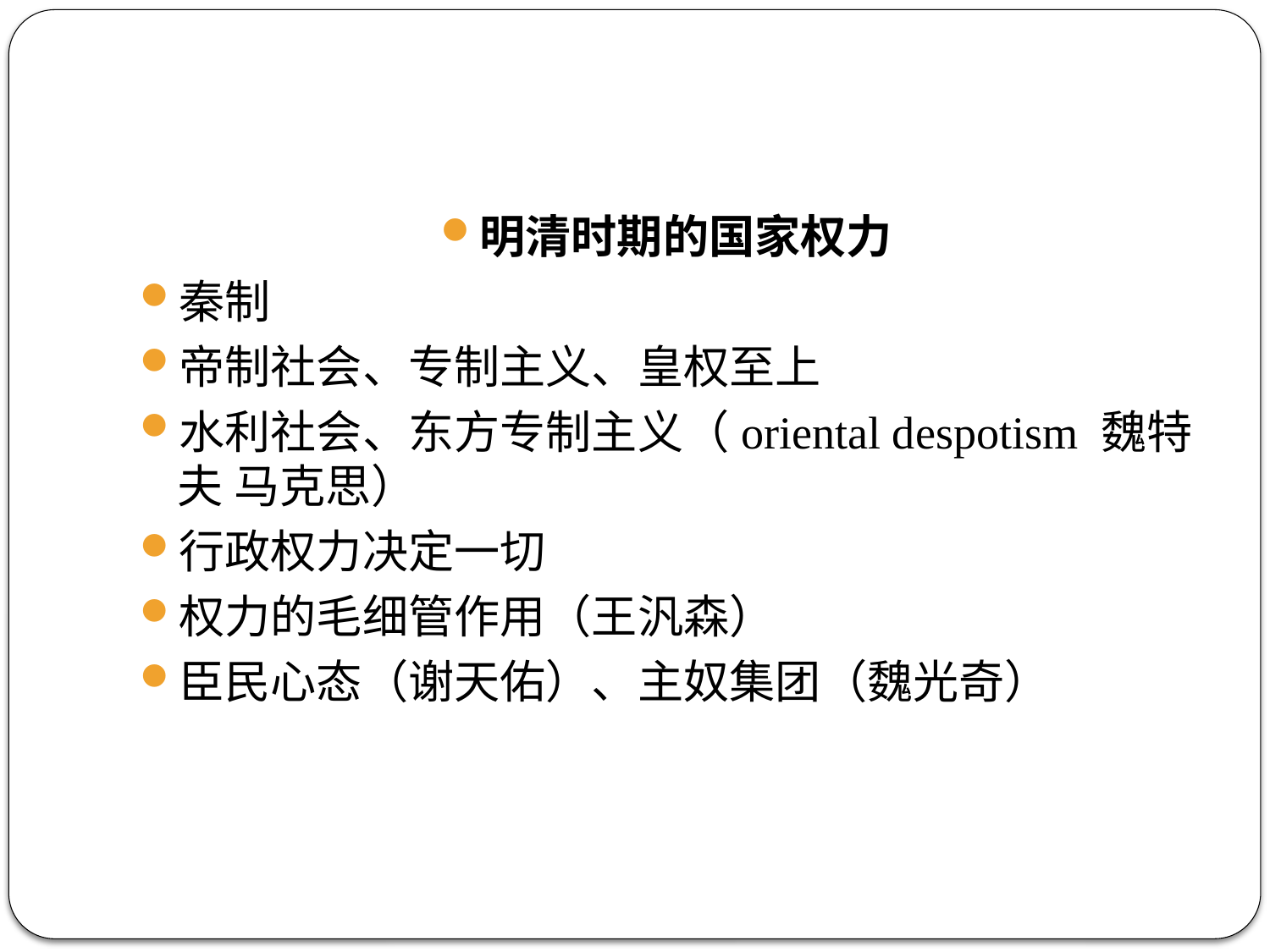

#
明清时期的国家权力
秦制
帝制社会、专制主义、皇权至上
水利社会、东方专制主义（oriental despotism 魏特夫 马克思）
行政权力决定一切
权力的毛细管作用（王汎森）
臣民心态（谢天佑）、主奴集团（魏光奇）